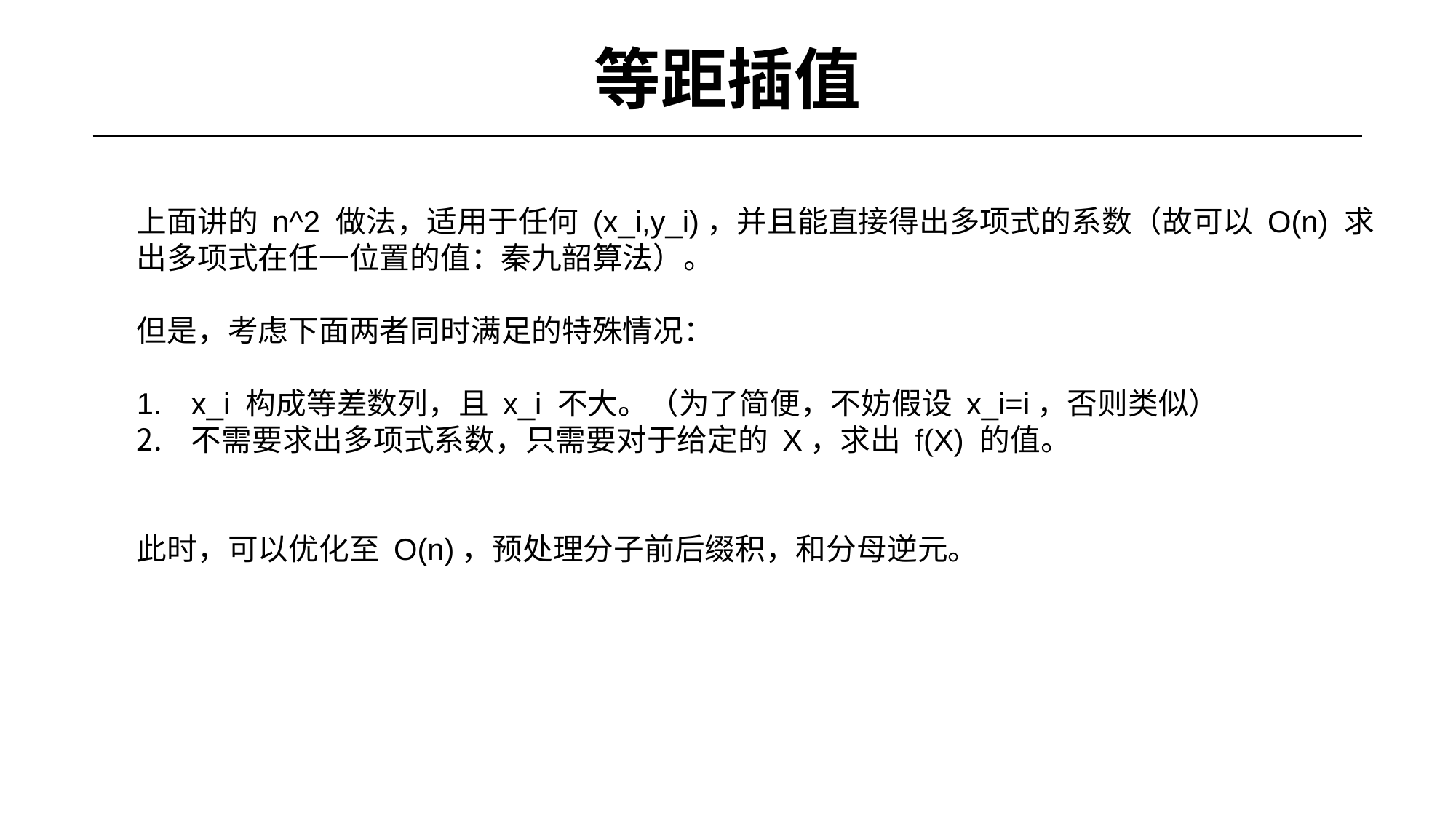

# 等距插值
上面讲的 n^2 做法，适用于任何 (x_i,y_i)，并且能直接得出多项式的系数（故可以 O(n) 求出多项式在任一位置的值：秦九韶算法）。

但是，考虑下面两者同时满足的特殊情况：

x_i 构成等差数列，且 x_i 不大。（为了简便，不妨假设 x_i=i，否则类似）
不需要求出多项式系数，只需要对于给定的 X，求出 f(X) 的值。

此时，可以优化至 O(n)，预处理分子前后缀积，和分母逆元。